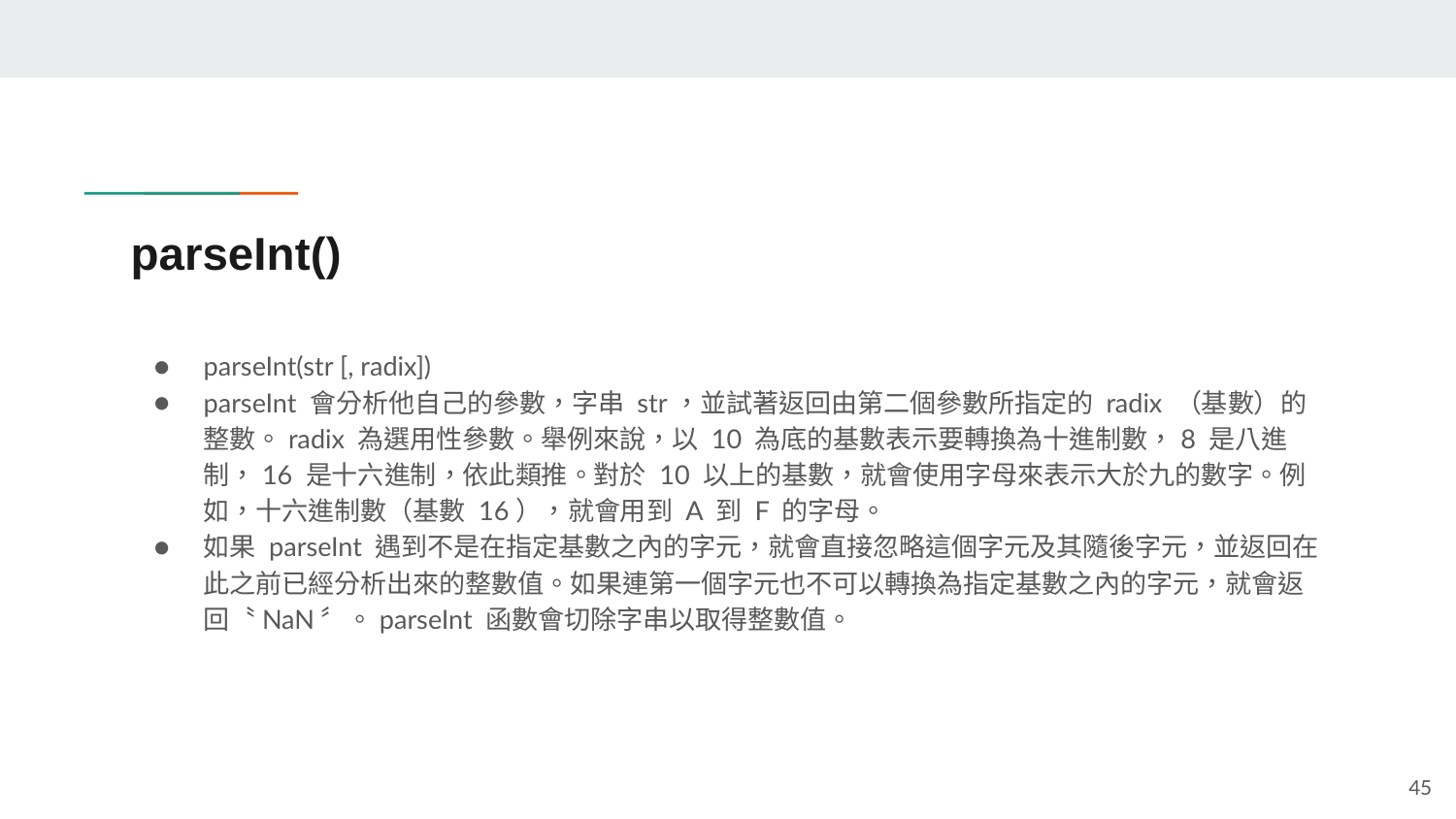

# parseInt()
parseInt(str [, radix])
parseInt 會分析他自己的參數，字串 str，並試著返回由第二個參數所指定的 radix （基數）的整數。radix 為選用性參數。舉例來說，以 10 為底的基數表示要轉換為十進制數，8 是八進制，16 是十六進制，依此類推。對於 10 以上的基數，就會使用字母來表示大於九的數字。例如，十六進制數（基數 16），就會用到 A 到 F 的字母。
如果 parseInt 遇到不是在指定基數之內的字元，就會直接忽略這個字元及其隨後字元，並返回在此之前已經分析出來的整數值。如果連第一個字元也不可以轉換為指定基數之內的字元，就會返回〝NaN〞。parseInt 函數會切除字串以取得整數值。
45